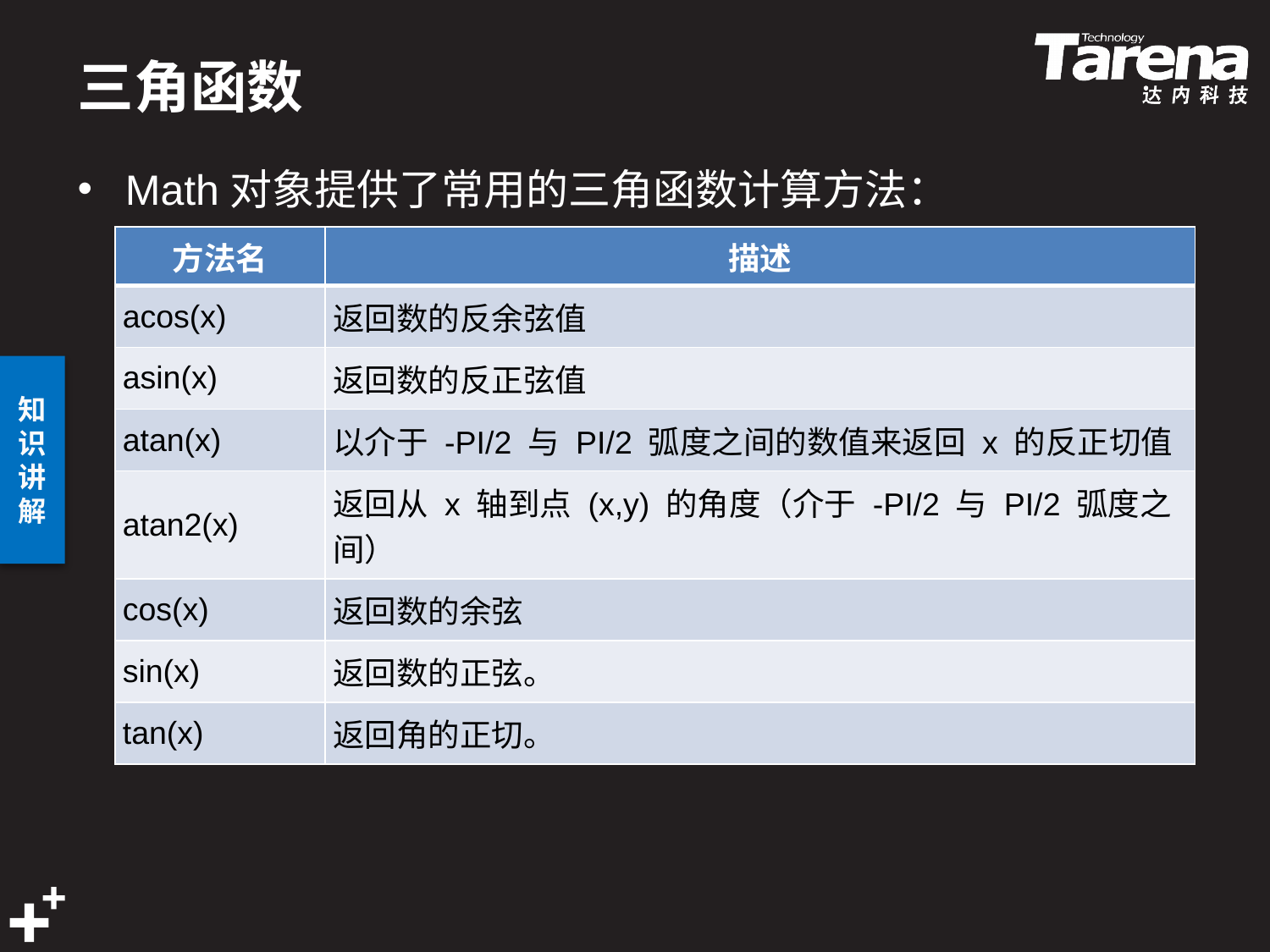

# 三角函数
Math对象提供了常用的三角函数计算方法：
| 方法名 | 描述 |
| --- | --- |
| acos(x) | 返回数的反余弦值 |
| asin(x) | 返回数的反正弦值 |
| atan(x) | 以介于 -PI/2 与 PI/2 弧度之间的数值来返回 x 的反正切值 |
| atan2(x) | 返回从 x 轴到点 (x,y) 的角度（介于 -PI/2 与 PI/2 弧度之间） |
| cos(x) | 返回数的余弦 |
| sin(x) | 返回数的正弦。 |
| tan(x) | 返回角的正切。 |